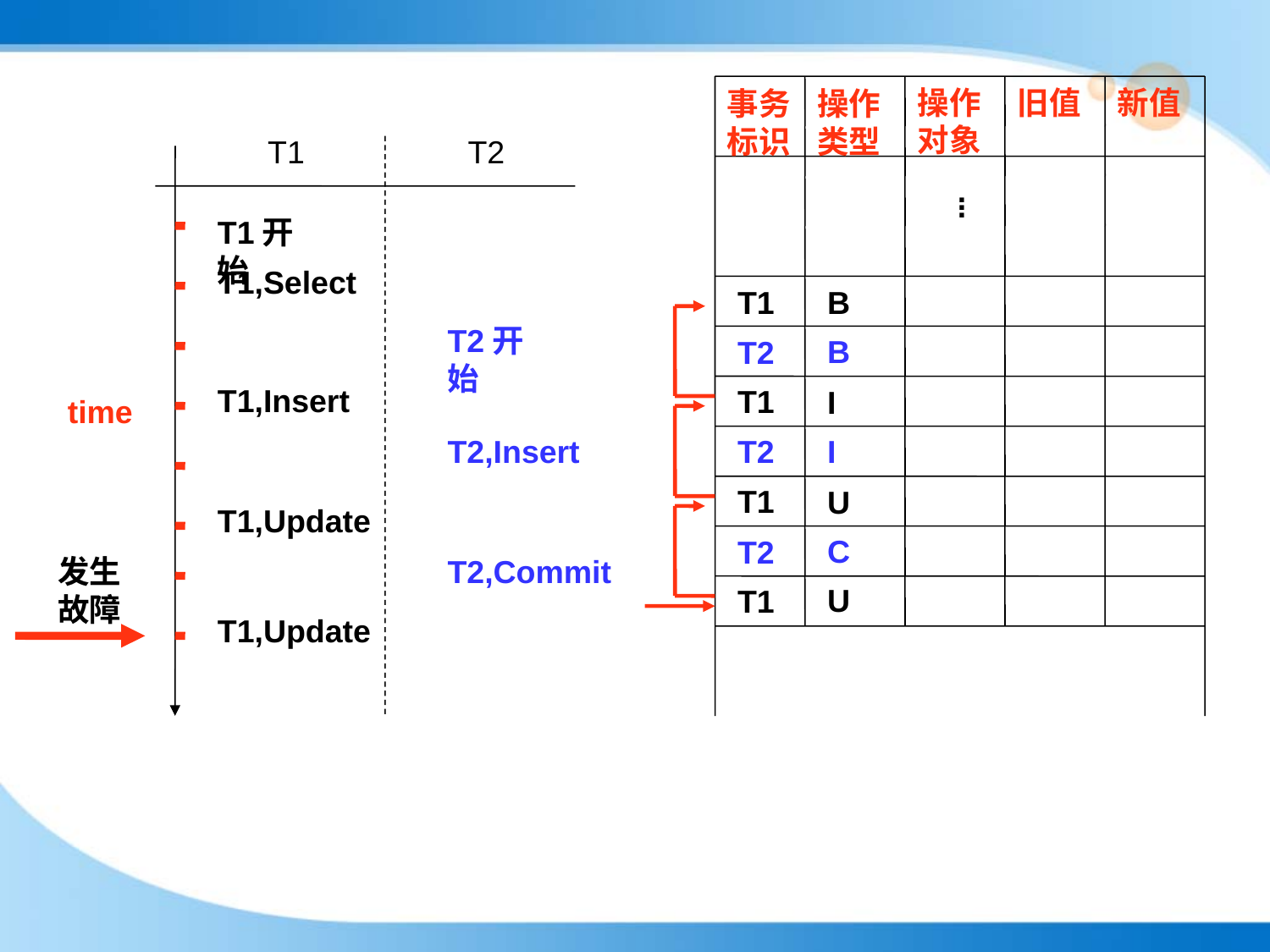

操作对象

旧值
新值

事务标识
操作类型
T1
T2

.
.
.
T1开始

T1,Select

T1
B

T2开始

B

T2
T1,Insert

T1

I
time

T2
I

T2,Insert

T1

U
T1,Update

C

T2
发生故障

T2,Commit

U
T1

T1,Update